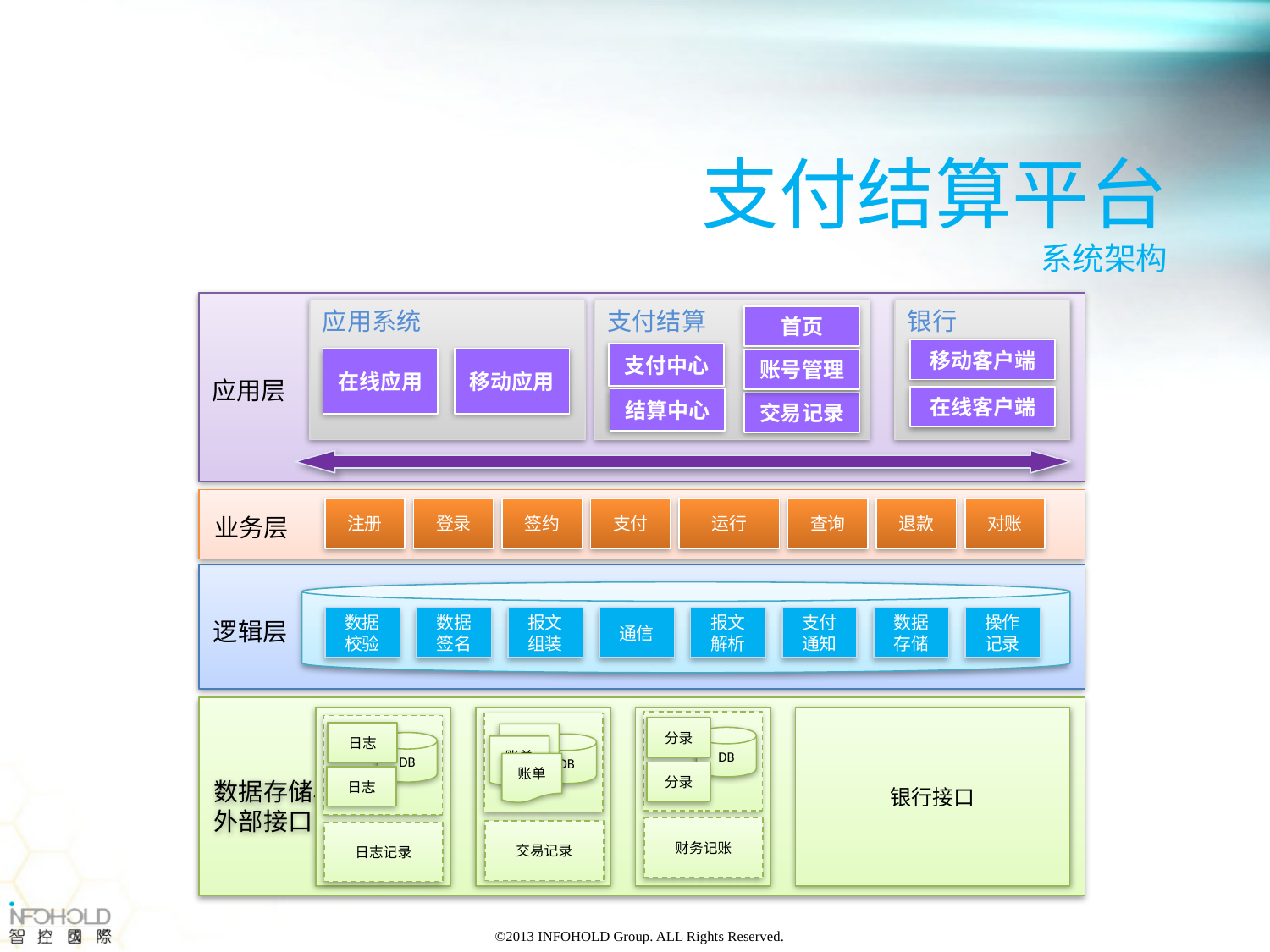

支付结算平台
系统架构

应用层
应用系统
在线应用
移动应用
支付结算
银行
移动客户端
在线客户端
首页
支付中心
账号管理
结算中心
交易记录

注册
登录
签约
支付
运行
查询
退款
对账
业务层

数据校验
数据签名
报文组装
通信
报文解析
支付通知
数据存储
操作记录
逻辑层

日志
DB
日志
日志记录

账单
账单
账单
DB
交易记录

分录
DB
分录
财务记账
银行接口
数据存储、外部接口